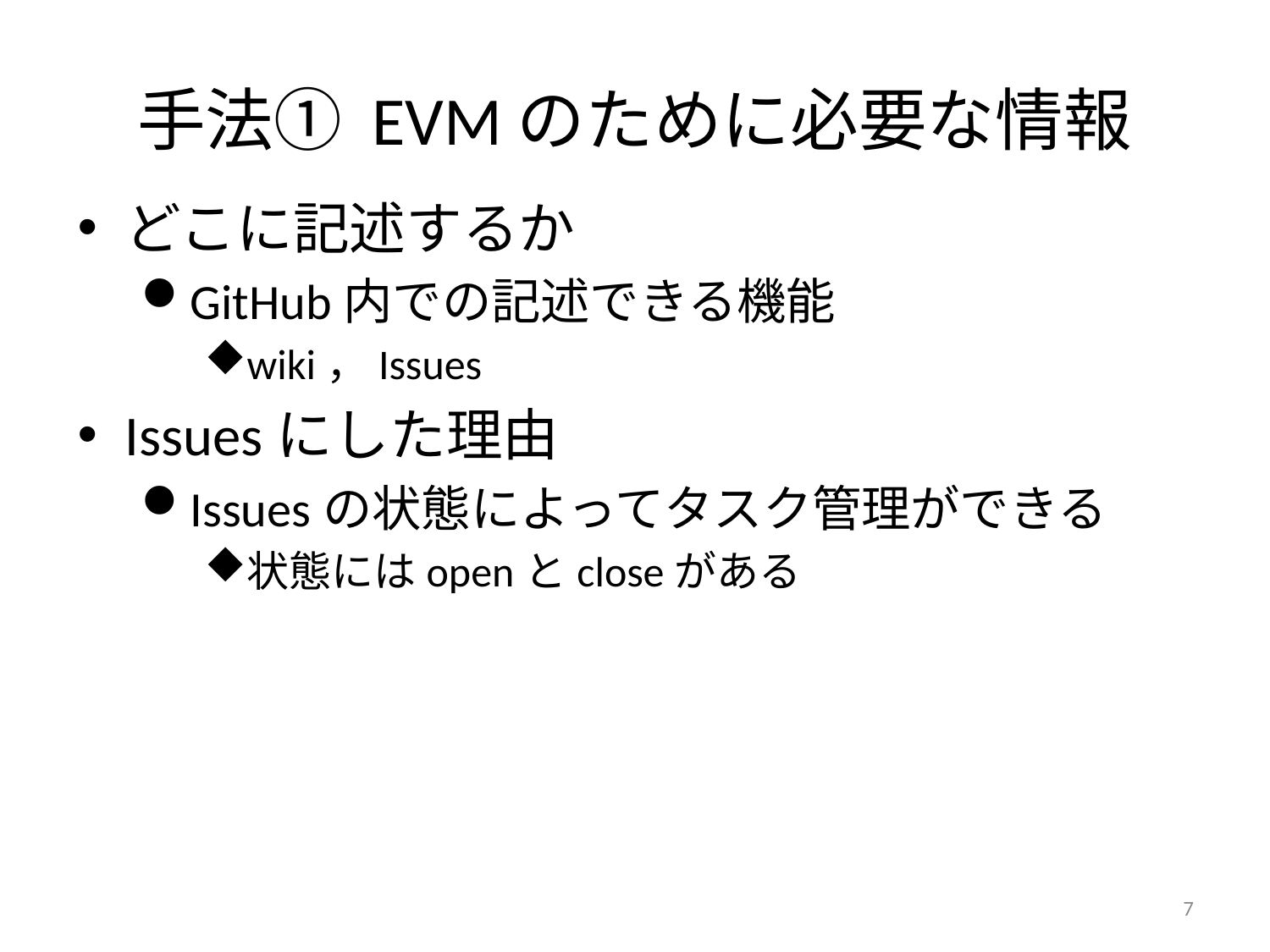

# 手法① EVMのために必要な情報
どこに記述するか
GitHub内での記述できる機能
wiki，Issues
Issuesにした理由
Issuesの状態によってタスク管理ができる
状態にはopenとcloseがある

7